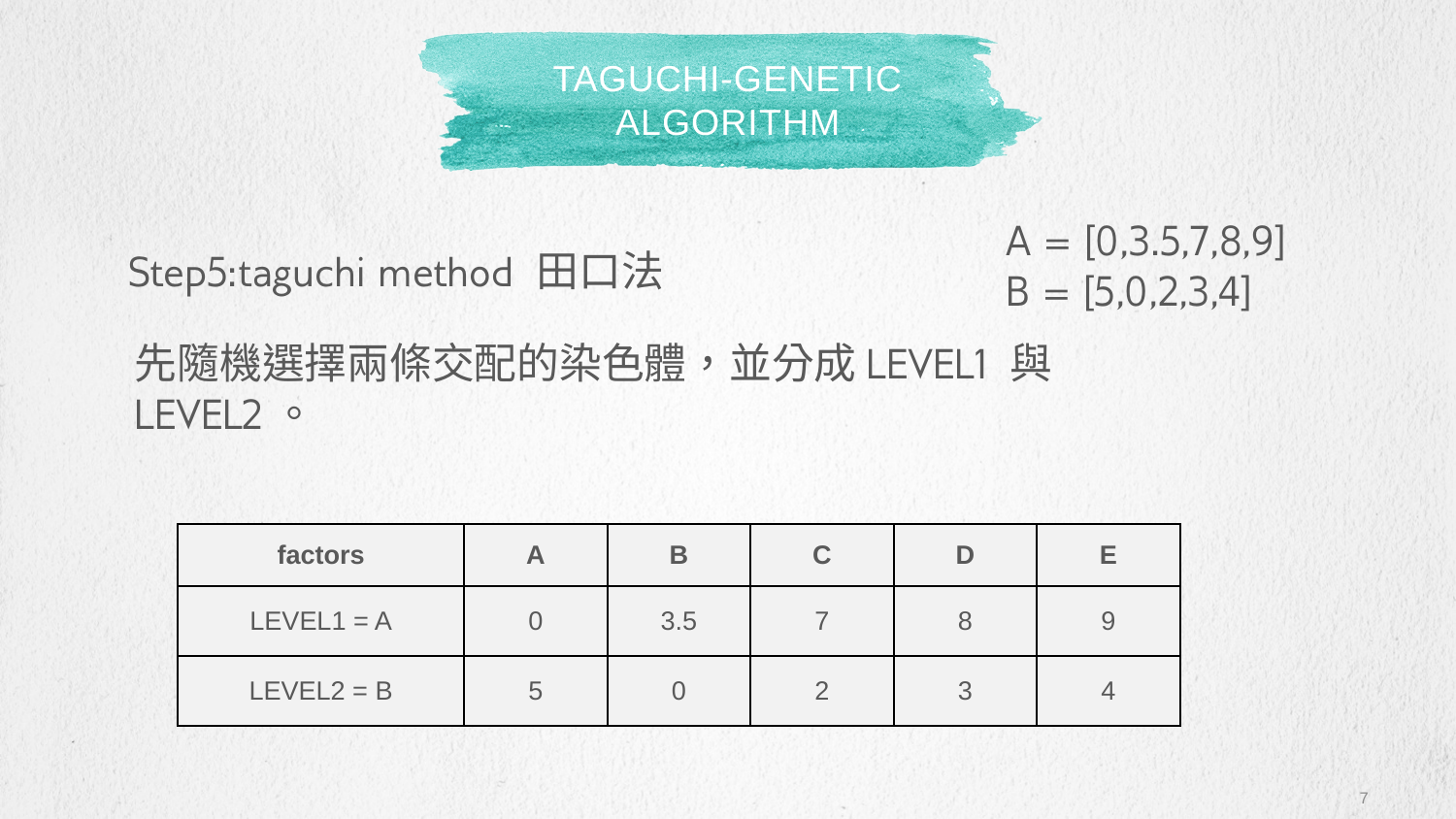

# Taguchi-Genetic Algorithm
A = [0,3.5,7,8,9]
B = [5,0,2,3,4]
Step5:taguchi method 田口法
先隨機選擇兩條交配的染色體，並分成LEVEL1 與 LEVEL2。
| factors | A | B | C | D | E |
| --- | --- | --- | --- | --- | --- |
| LEVEL1 = A | 0 | 3.5 | 7 | 8 | 9 |
| LEVEL2 = B | 5 | 0 | 2 | 3 | 4 |
7